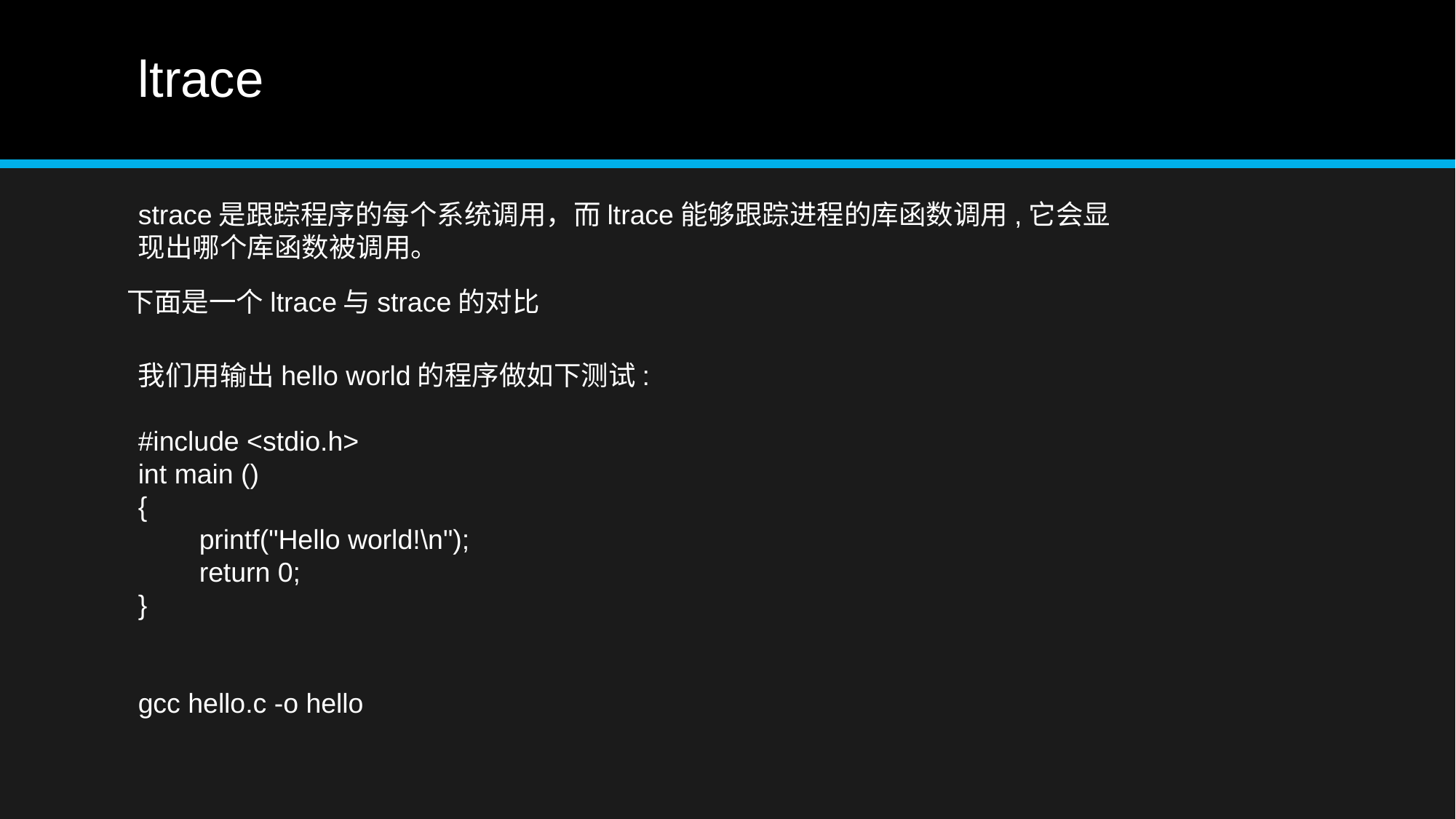

# ltrace
strace是跟踪程序的每个系统调用，而ltrace能够跟踪进程的库函数调用,它会显现出哪个库函数被调用。
下面是一个ltrace与strace的对比
我们用输出hello world的程序做如下测试:

#include <stdio.h>
int main ()
{
        printf("Hello world!\n");
        return 0;
}

gcc hello.c -o hello